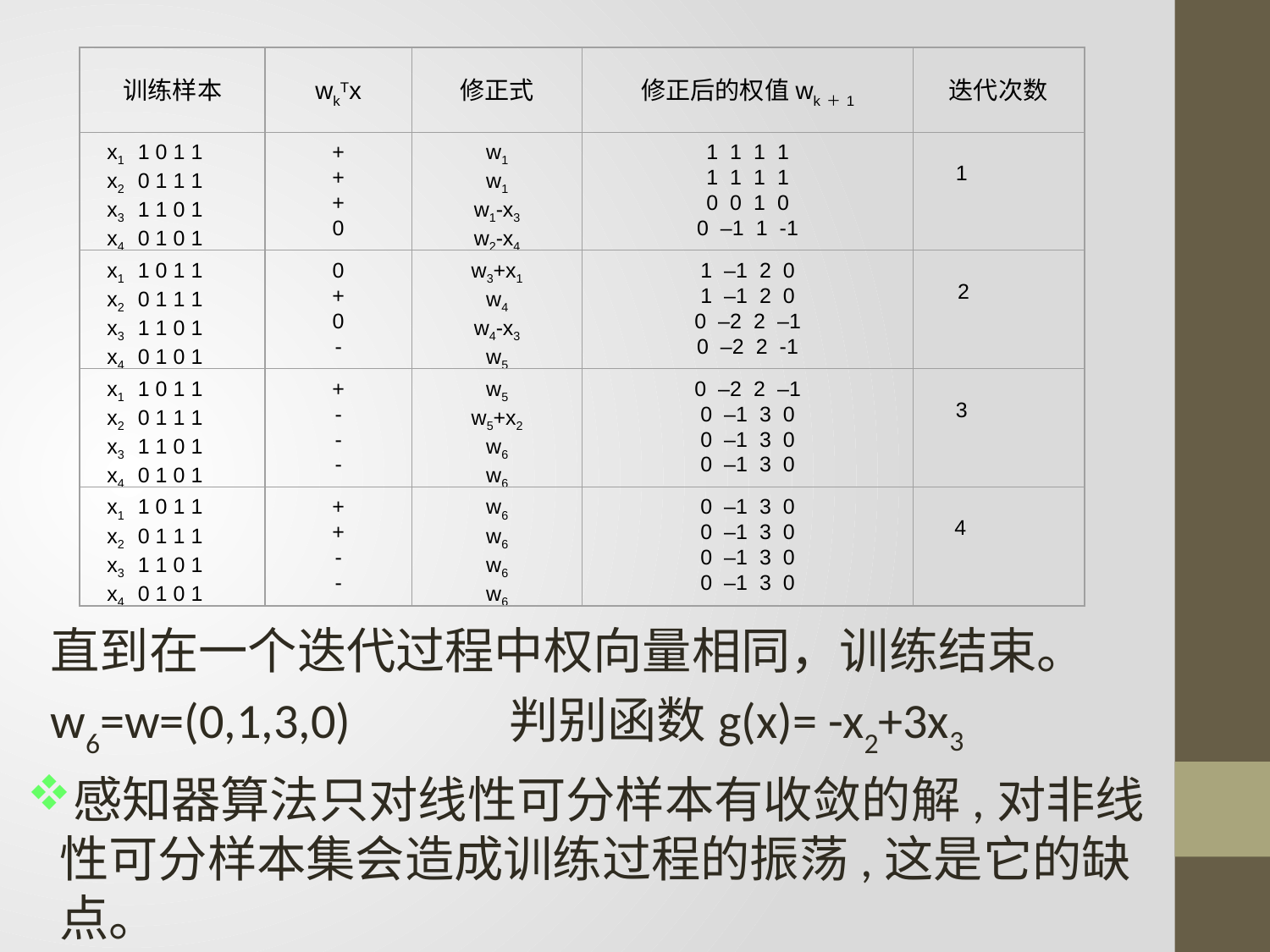

训练样本

wkTx

修正式

修正后的权值wk＋1

迭代次数

x1    1 0 1 1
x2    0 1 1 1
x3    1 1 0 1
x4    0 1 0 1

+
+
+
0

w1
w1
w1-x3
w2-x4

1  1  1  1
1  1  1  1
0  0  1  0
0  –1  1  -1

   1

x1    1 0 1 1
x2    0 1 1 1
x3    1 1 0 1
x4    0 1 0 1

0
+
0
-

w3+x1
w4
w4-x3
w5

1  –1  2  0
1  –1  2  0
0  –2  2  –1
0  –2  2  -1

   2

x1    1 0 1 1
x2    0 1 1 1
x3    1 1 0 1
x4    0 1 0 1

+
-
-
-

w5
w5+x2
w6
w6

0  –2  2  –1
0  –1  3  0
0  –1  3  0
0  –1  3  0

   3

x1    1 0 1 1
x2    0 1 1 1
x3    1 1 0 1
x4    0 1 0 1

+
+
-
-

w6
w6
w6
w6

0  –1  3  0
0  –1  3  0
0  –1  3  0
0  –1  3  0

   4

 直到在一个迭代过程中权向量相同，训练结束。
  w6=w=(0,1,3,0)             判别函数g(x)= -x2+3x3
感知器算法只对线性可分样本有收敛的解,对非线性可分样本集会造成训练过程的振荡,这是它的缺点。